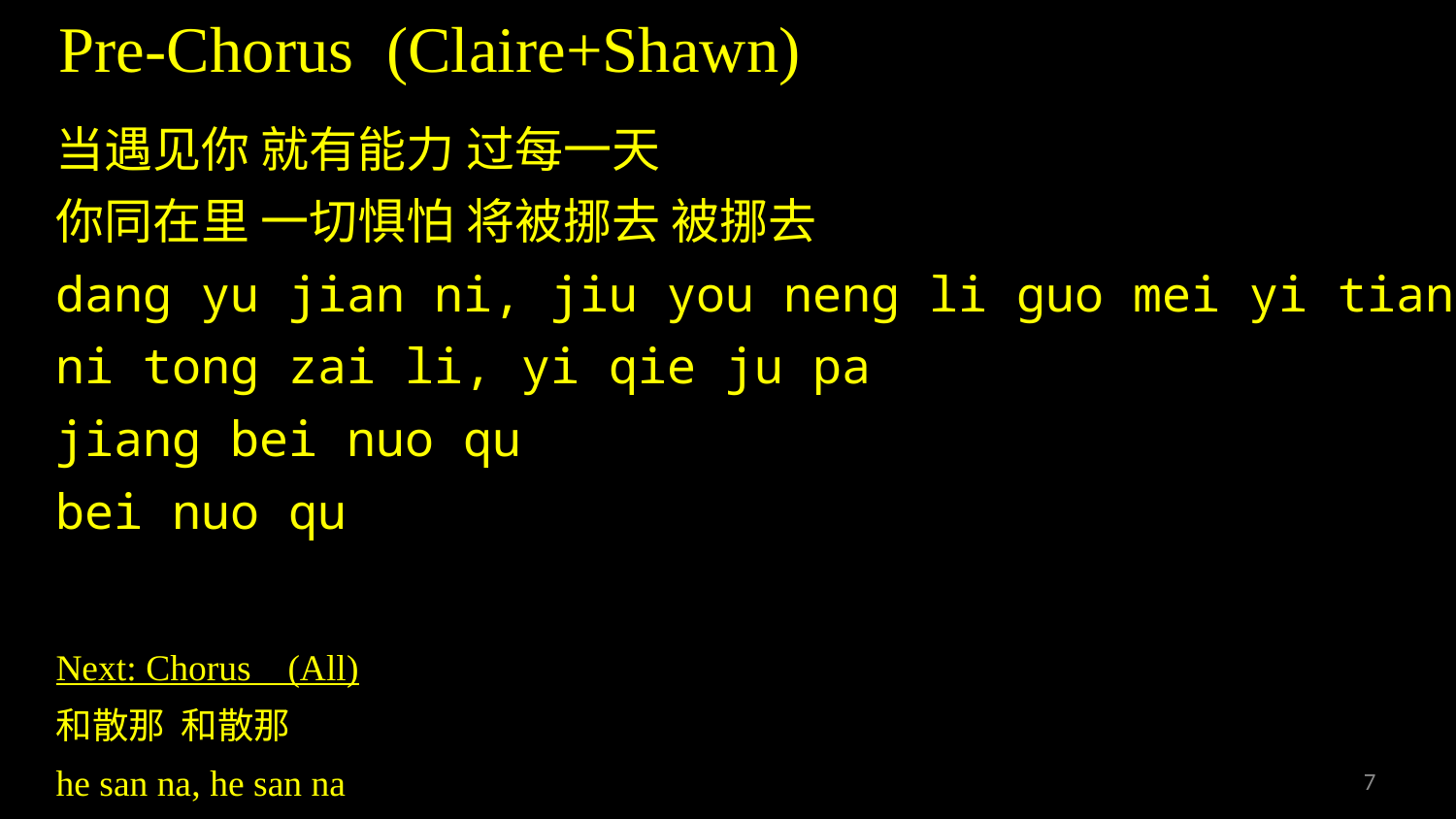

# Pre-Chorus  (Claire+Shawn)
当遇见你 就有能力 过每一天
你同在里 一切惧怕 将被挪去 被挪去
dang yu jian ni, jiu you neng li guo mei yi tian
ni tong zai li, yi qie ju pa
jiang bei nuo qu
bei nuo qu

Next: Chorus    (All)
和散那  和散那
he san na, he san na
7